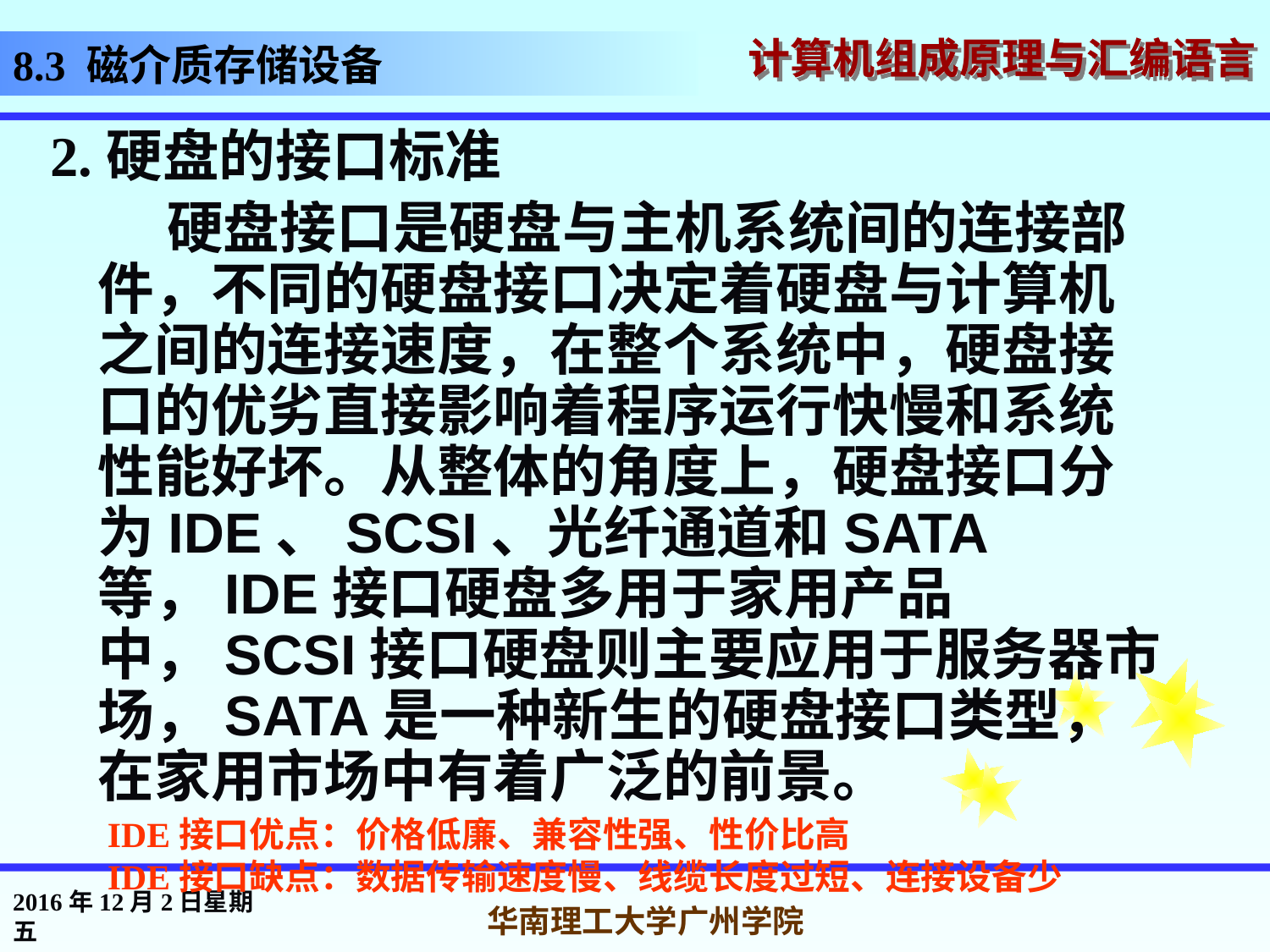

# 8.3 磁介质存储设备
2.硬盘的接口标准
        硬盘接口是硬盘与主机系统间的连接部件，不同的硬盘接口决定着硬盘与计算机之间的连接速度，在整个系统中，硬盘接口的优劣直接影响着程序运行快慢和系统性能好坏。从整体的角度上，硬盘接口分为IDE、SCSI、光纤通道和SATA等，IDE接口硬盘多用于家用产品中，SCSI接口硬盘则主要应用于服务器市场，SATA是一种新生的硬盘接口类型，在家用市场中有着广泛的前景。
IDE接口优点：价格低廉、兼容性强、性价比高
IDE接口缺点：数据传输速度慢、线缆长度过短、连接设备少
2016年12月2日星期五
华南理工大学广州学院